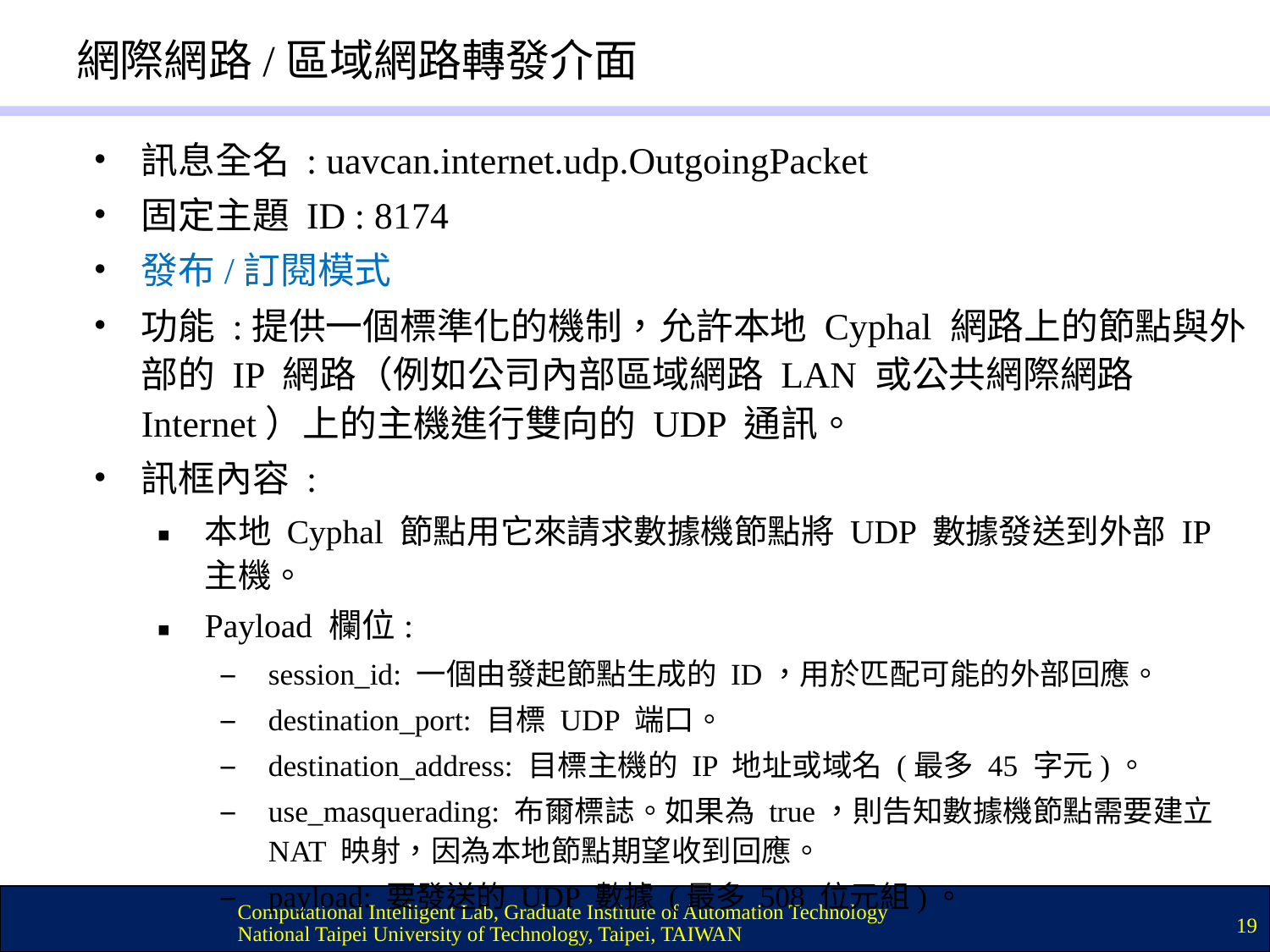

# 網際網路/區域網路轉發介面
訊息全名 : uavcan.internet.udp.OutgoingPacket
固定主題 ID : 8174
發布/訂閱模式
功能 :提供一個標準化的機制，允許本地 Cyphal 網路上的節點與外部的 IP 網路（例如公司內部區域網路 LAN 或公共網際網路 Internet）上的主機進行雙向的 UDP 通訊。
訊框內容 :
本地 Cyphal 節點用它來請求數據機節點將 UDP 數據發送到外部 IP 主機。
Payload 欄位:
session_id: 一個由發起節點生成的 ID，用於匹配可能的外部回應。
destination_port: 目標 UDP 端口。
destination_address: 目標主機的 IP 地址或域名 (最多 45 字元)。
use_masquerading: 布爾標誌。如果為 true，則告知數據機節點需要建立 NAT 映射，因為本地節點期望收到回應。
payload: 要發送的 UDP 數據 (最多 508 位元組)。